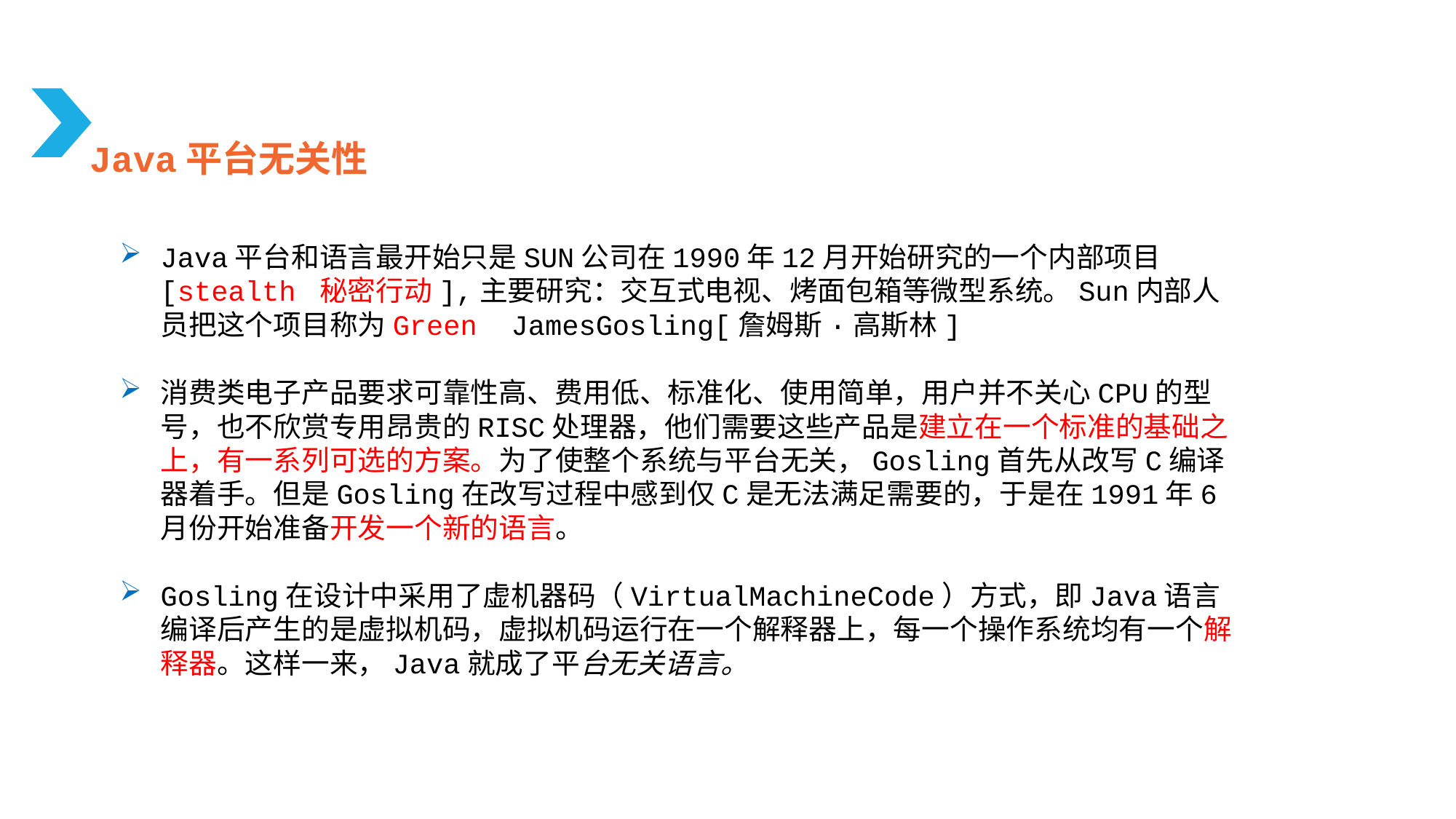

Java平台无关性
Java平台和语言最开始只是SUN公司在1990年12月开始研究的一个内部项目[stealth 秘密行动],主要研究：交互式电视、烤面包箱等微型系统。Sun内部人员把这个项目称为Green  JamesGosling[詹姆斯·高斯林]

消费类电子产品要求可靠性高、费用低、标准化、使用简单，用户并不关心CPU的型号，也不欣赏专用昂贵的RISC处理器，他们需要这些产品是建立在一个标准的基础之上，有一系列可选的方案。为了使整个系统与平台无关，Gosling首先从改写C编译器着手。但是Gosling在改写过程中感到仅C是无法满足需要的，于是在1991年6月份开始准备开发一个新的语言。

Gosling在设计中采用了虚机器码（VirtualMachineCode）方式，即Java语言编译后产生的是虚拟机码，虚拟机码运行在一个解释器上，每一个操作系统均有一个解释器。这样一来，Java就成了平台无关语言。